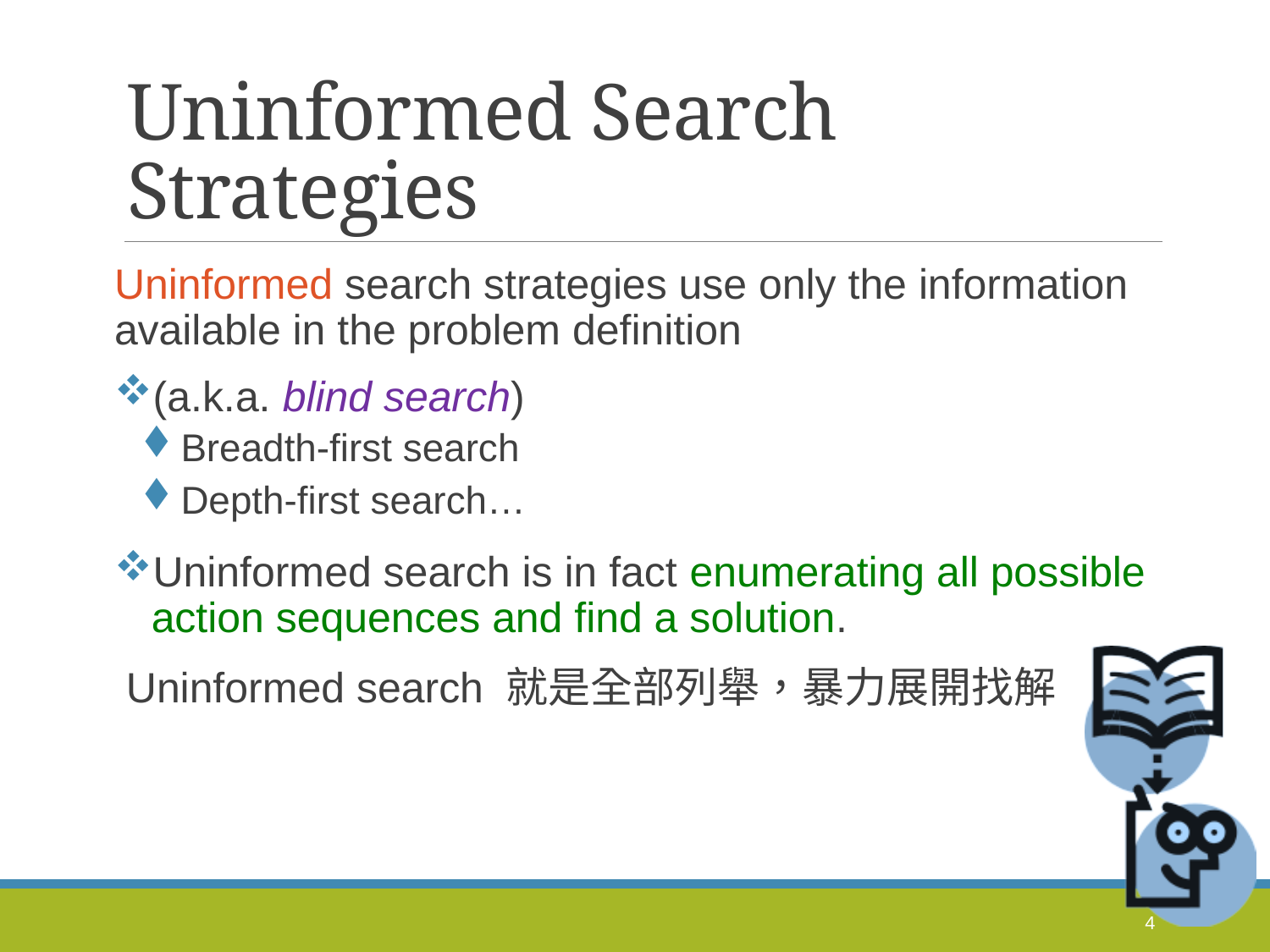

# Uninformed Search Strategies
Uninformed search strategies use only the information available in the problem definition
(a.k.a. blind search)
Breadth-first search
Depth-first search…
Uninformed search is in fact enumerating all possible action sequences and find a solution.
 Uninformed search 就是全部列舉，暴力展開找解
4